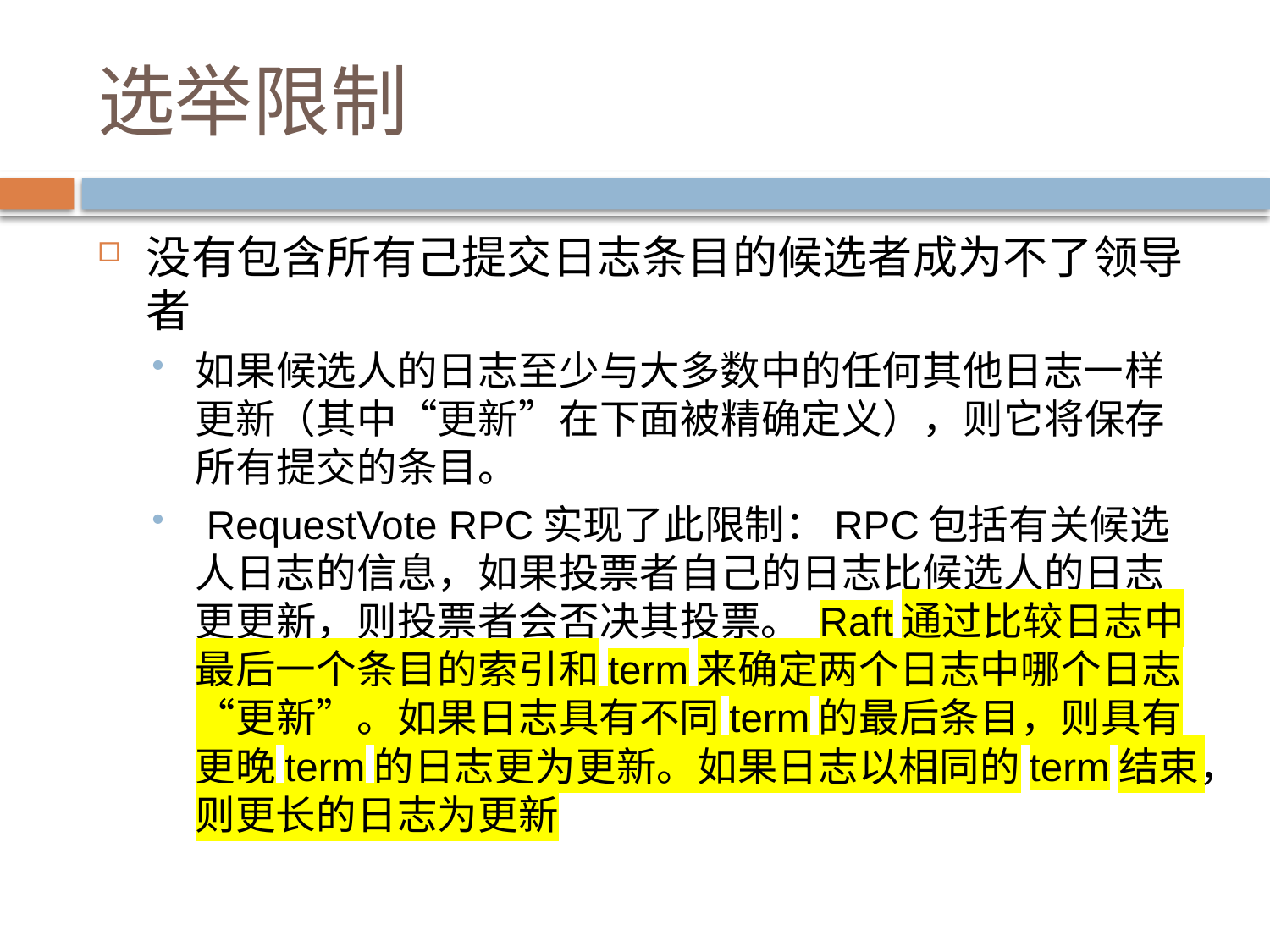

# 选举限制
16
没有包含所有己提交日志条目的候选者成为不了领导者
如果候选人的日志至少与大多数中的任何其他日志一样更新（其中“更新”在下面被精确定义），则它将保存所有提交的条目。
 RequestVote RPC实现了此限制：RPC包括有关候选人日志的信息，如果投票者自己的日志比候选人的日志更更新，则投票者会否决其投票。 Raft通过比较日志中最后一个条目的索引和term来确定两个日志中哪个日志“更新”。如果日志具有不同term的最后条目，则具有更晚term的日志更为更新。如果日志以相同的term结束，则更长的日志为更新